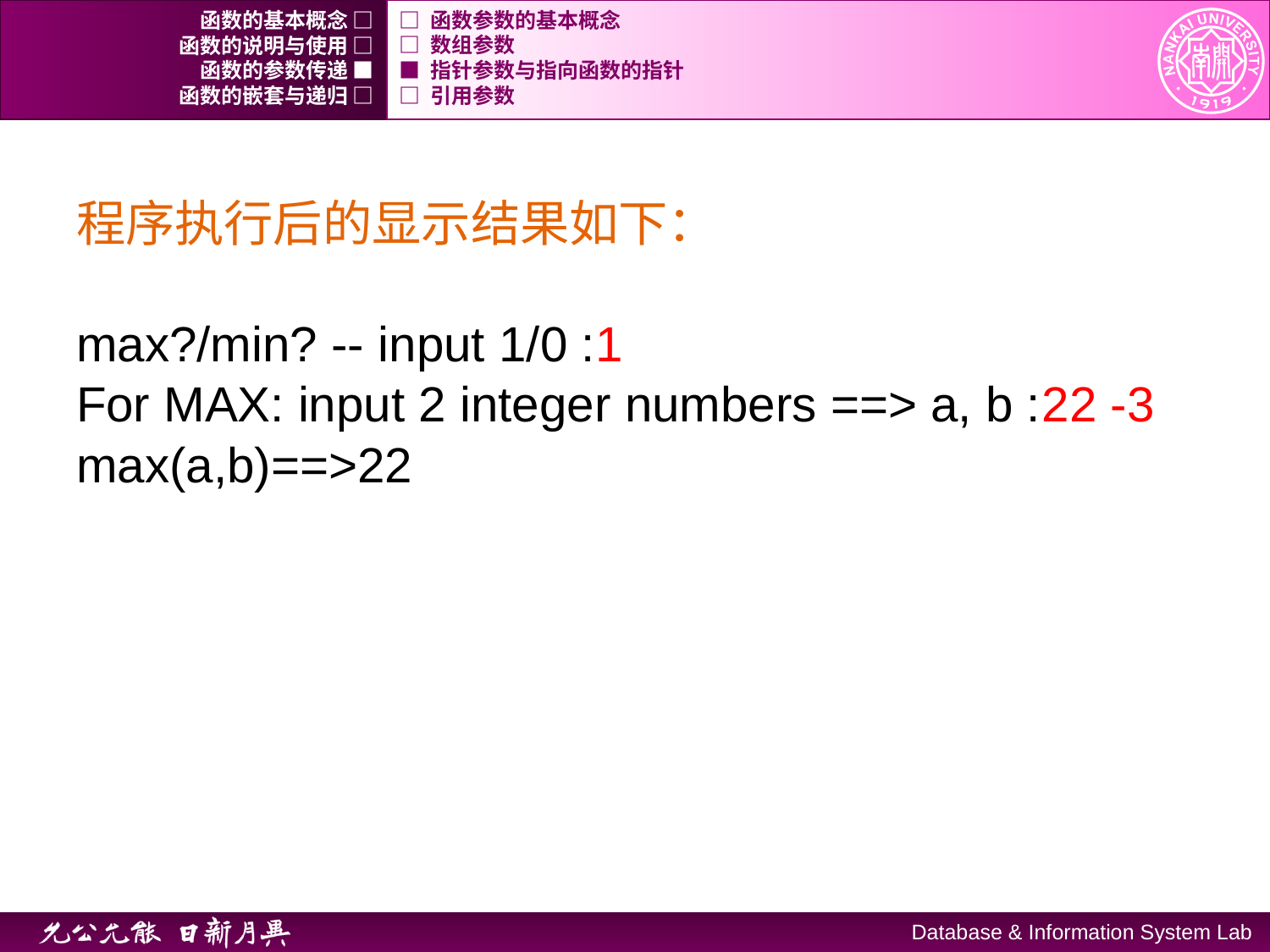

函数的基本概念 □
□ 函数参数的基本概念
函数的说明与使用 □
□ 数组参数
函数的参数传递 ■
■ 指针参数与指向函数的指针
函数的嵌套与递归 □
□ 引用参数
程序执行后的显示结果如下：

max?/min? -- input 1/0 :1
For MAX: input 2 integer numbers ==> a, b :22 -3
max(a,b)==>22